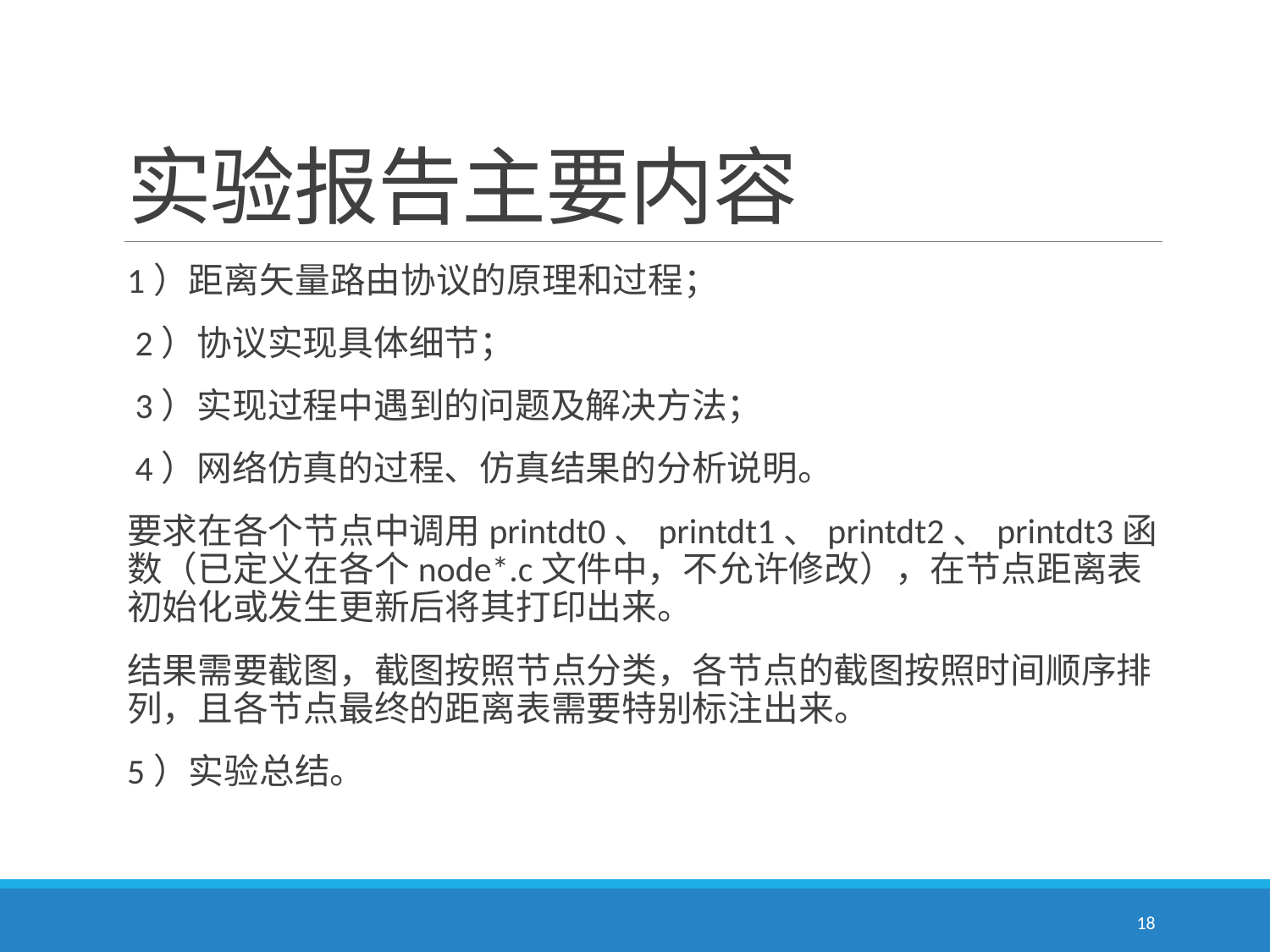

# 实验报告主要内容
1）距离矢量路由协议的原理和过程；
 2）协议实现具体细节；
 3）实现过程中遇到的问题及解决方法；
 4）网络仿真的过程、仿真结果的分析说明。
要求在各个节点中调用printdt0、printdt1、printdt2、printdt3函数（已定义在各个node*.c文件中，不允许修改），在节点距离表初始化或发生更新后将其打印出来。
结果需要截图，截图按照节点分类，各节点的截图按照时间顺序排列，且各节点最终的距离表需要特别标注出来。
5）实验总结。

18